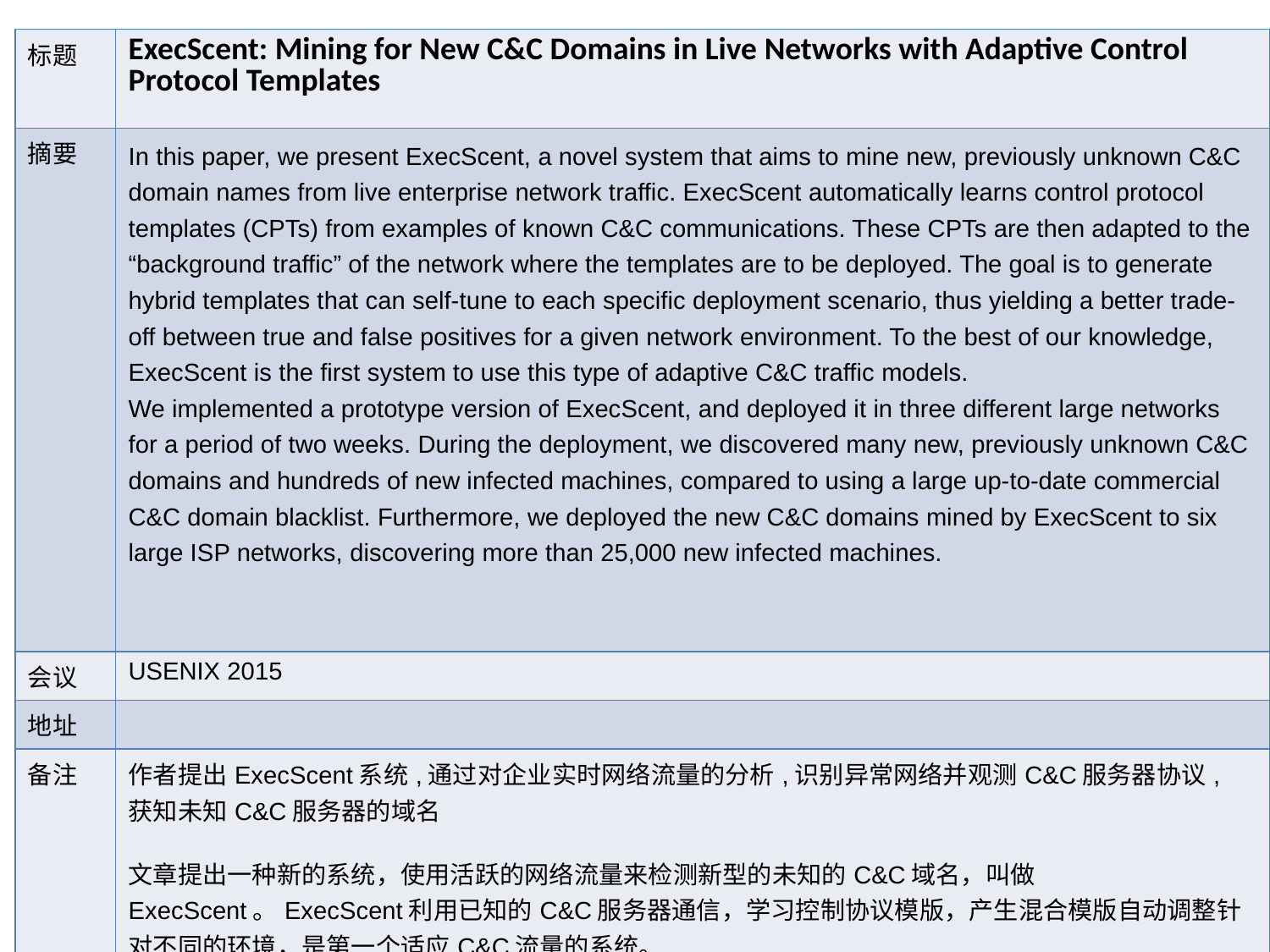

| 标题 | ExecScent: Mining for New C&C Domains in Live Networks with Adaptive Control Protocol Templates |
| --- | --- |
| 摘要 | In this paper, we present ExecScent, a novel system that aims to mine new, previously unknown C&C domain names from live enterprise network traffic. ExecScent automatically learns control protocol templates (CPTs) from examples of known C&C communications. These CPTs are then adapted to the “background traffic” of the network where the templates are to be deployed. The goal is to generate hybrid templates that can self-tune to each specific deployment scenario, thus yielding a better trade-off between true and false positives for a given network environment. To the best of our knowledge, ExecScent is the first system to use this type of adaptive C&C traffic models. We implemented a prototype version of ExecScent, and deployed it in three different large networks for a period of two weeks. During the deployment, we discovered many new, previously unknown C&C domains and hundreds of new infected machines, compared to using a large up-to-date commercial C&C domain blacklist. Furthermore, we deployed the new C&C domains mined by ExecScent to six large ISP networks, discovering more than 25,000 new infected machines. |
| 会议 | USENIX 2015 |
| 地址 |  |
| 备注 | 作者提出ExecScent系统,通过对企业实时网络流量的分析,识别异常网络并观测C&C服务器协议, 获知未知C&C服务器的域名 文章提出一种新的系统，使用活跃的网络流量来检测新型的未知的C&C域名，叫做ExecScent。ExecScent利用已知的C&C服务器通信，学习控制协议模版，产生混合模版自动调整针对不同的环境，是第一个适应C&C流量的系统。 |